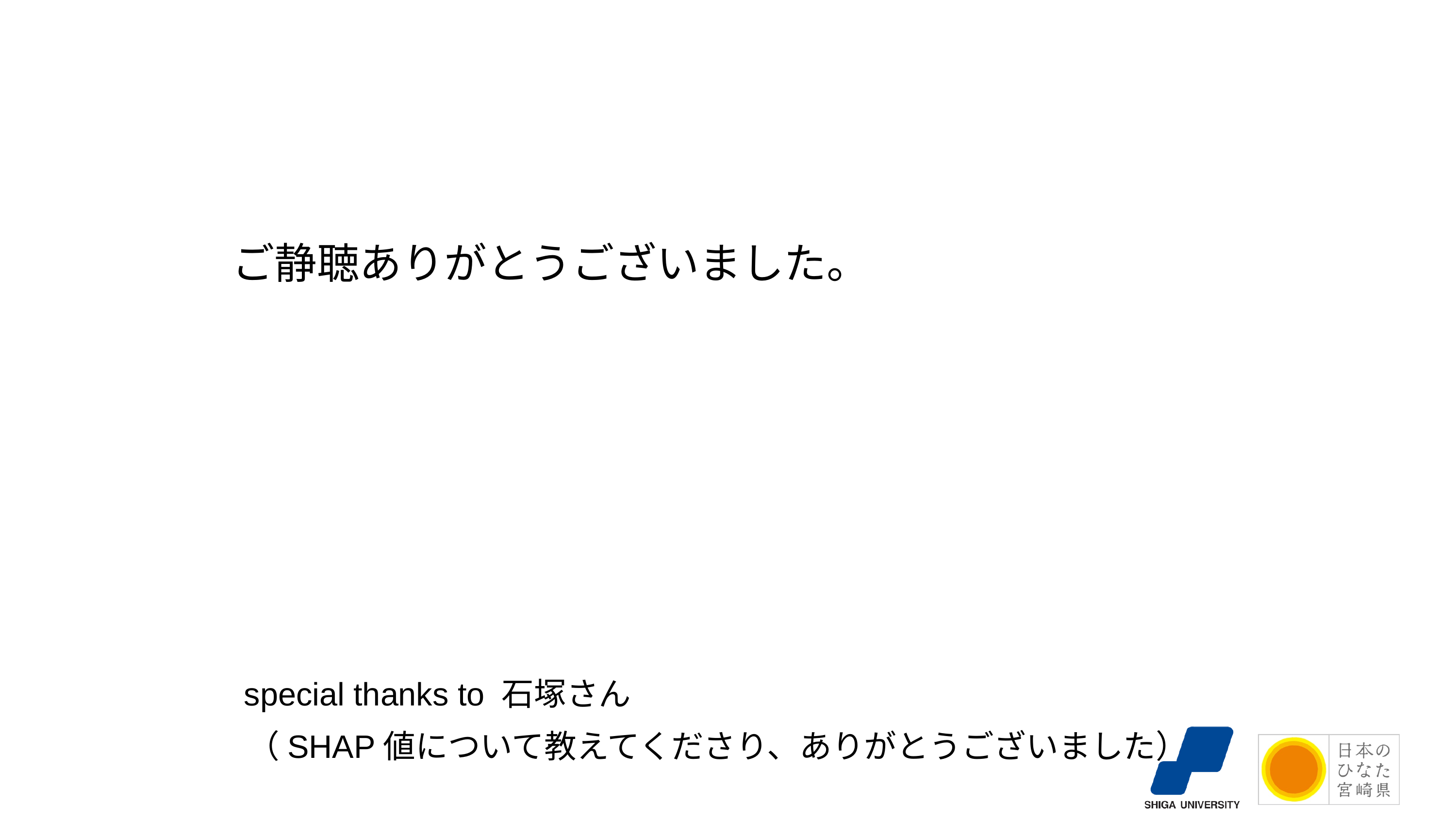

#

ご静聴ありがとうございました。

 special thanks to 石塚さん
 （SHAP値について教えてくださり、ありがとうございました）